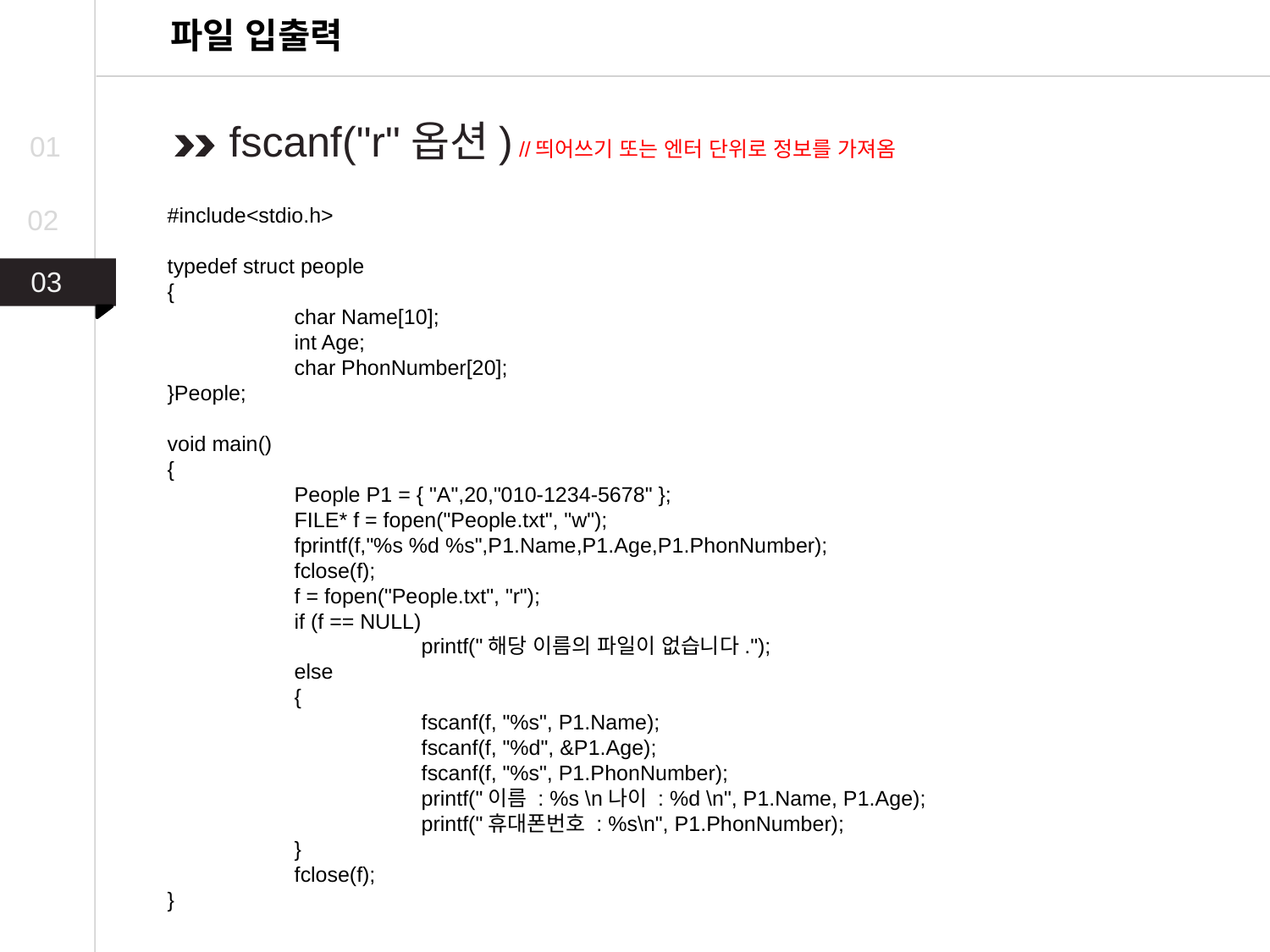

파일 입출력
fscanf("r"옵션) //띄어쓰기 또는 엔터 단위로 정보를 가져옴
01

02
#include<stdio.h>

typedef struct people
{
	char Name[10];
	int Age;
	char PhonNumber[20];
}People;

void main()
{
	People P1 = { "A",20,"010-1234-5678" };
	FILE* f = fopen("People.txt", "w");
	fprintf(f,"%s %d %s",P1.Name,P1.Age,P1.PhonNumber);
	fclose(f);
	f = fopen("People.txt", "r");
	if (f == NULL)
		printf("해당 이름의 파일이 없습니다.");
	else
	{
		fscanf(f, "%s", P1.Name);
		fscanf(f, "%d", &P1.Age);
		fscanf(f, "%s", P1.PhonNumber);
		printf("이름 : %s \n나이 : %d \n", P1.Name, P1.Age);
		printf("휴대폰번호 : %s\n", P1.PhonNumber);
	}
	fclose(f);
}
03

03
02